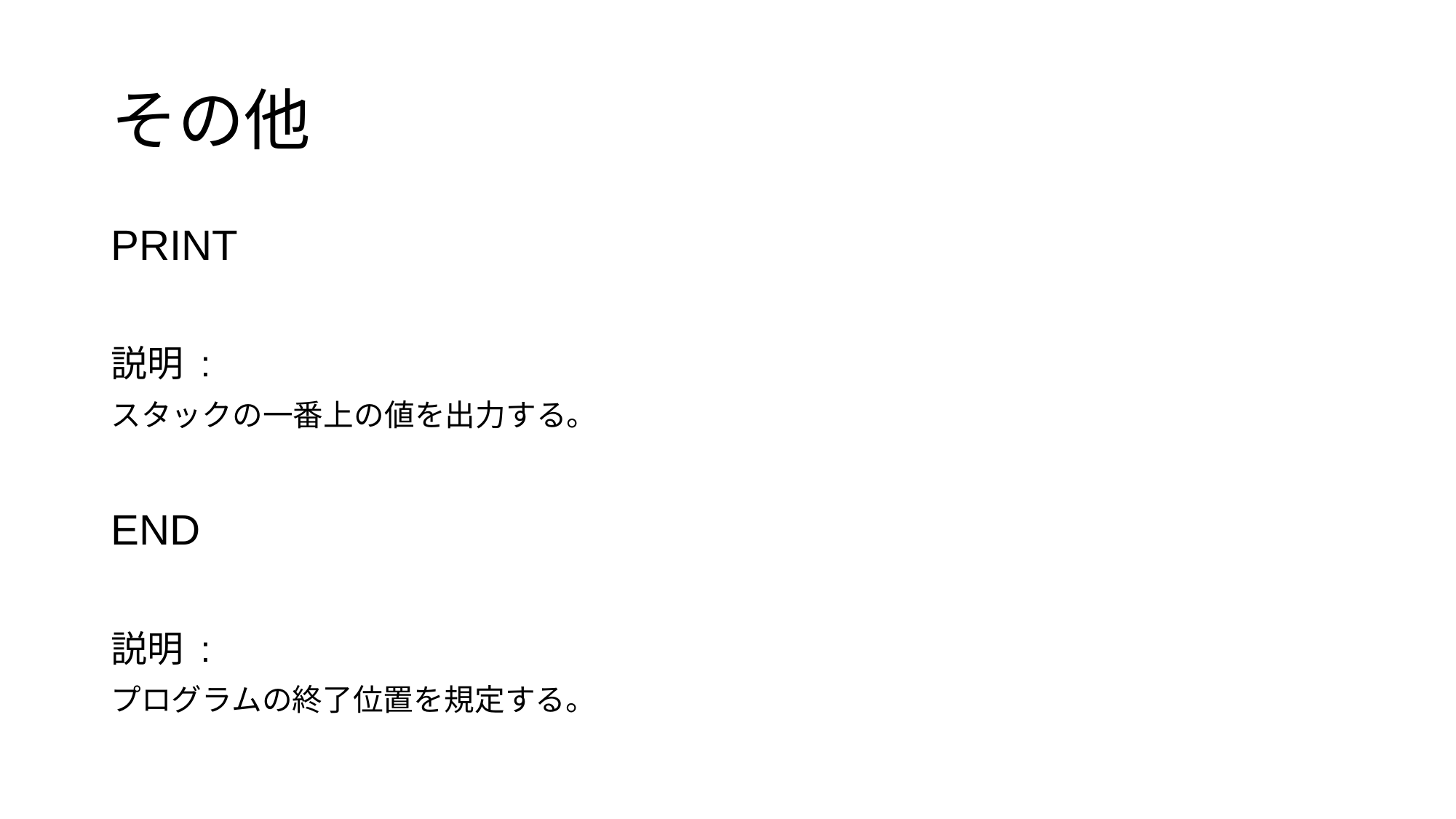

# その他
PRINT

説明 :
スタックの一番上の値を出力する。

END

説明 :
プログラムの終了位置を規定する。